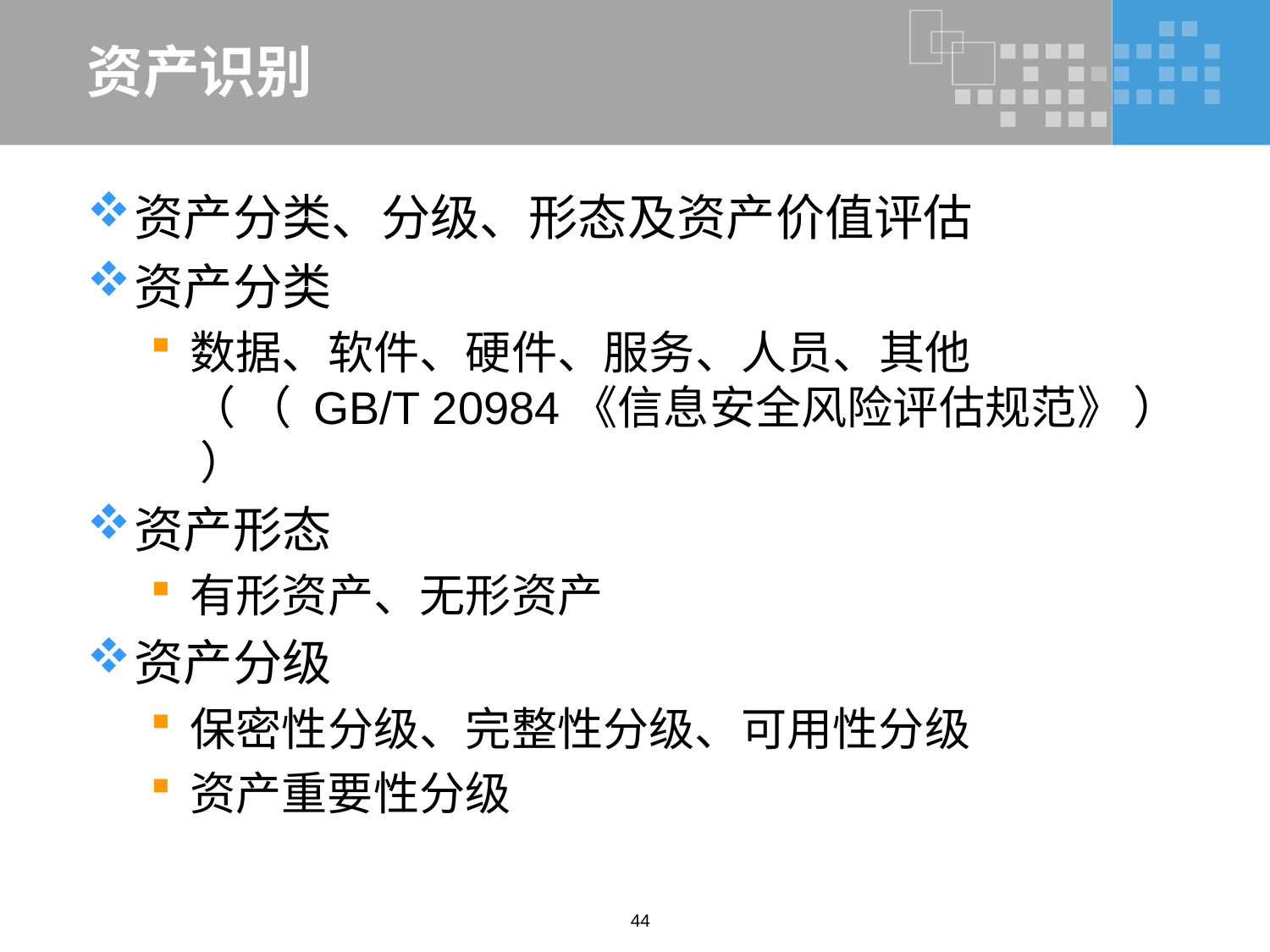

# 资产识别
资产分类、分级、形态及资产价值评估
资产分类
数据、软件、硬件、服务、人员、其他（ （ GB/T 20984《信息安全风险评估规范》 ） ）
资产形态
有形资产、无形资产
资产分级
保密性分级、完整性分级、可用性分级
资产重要性分级

44